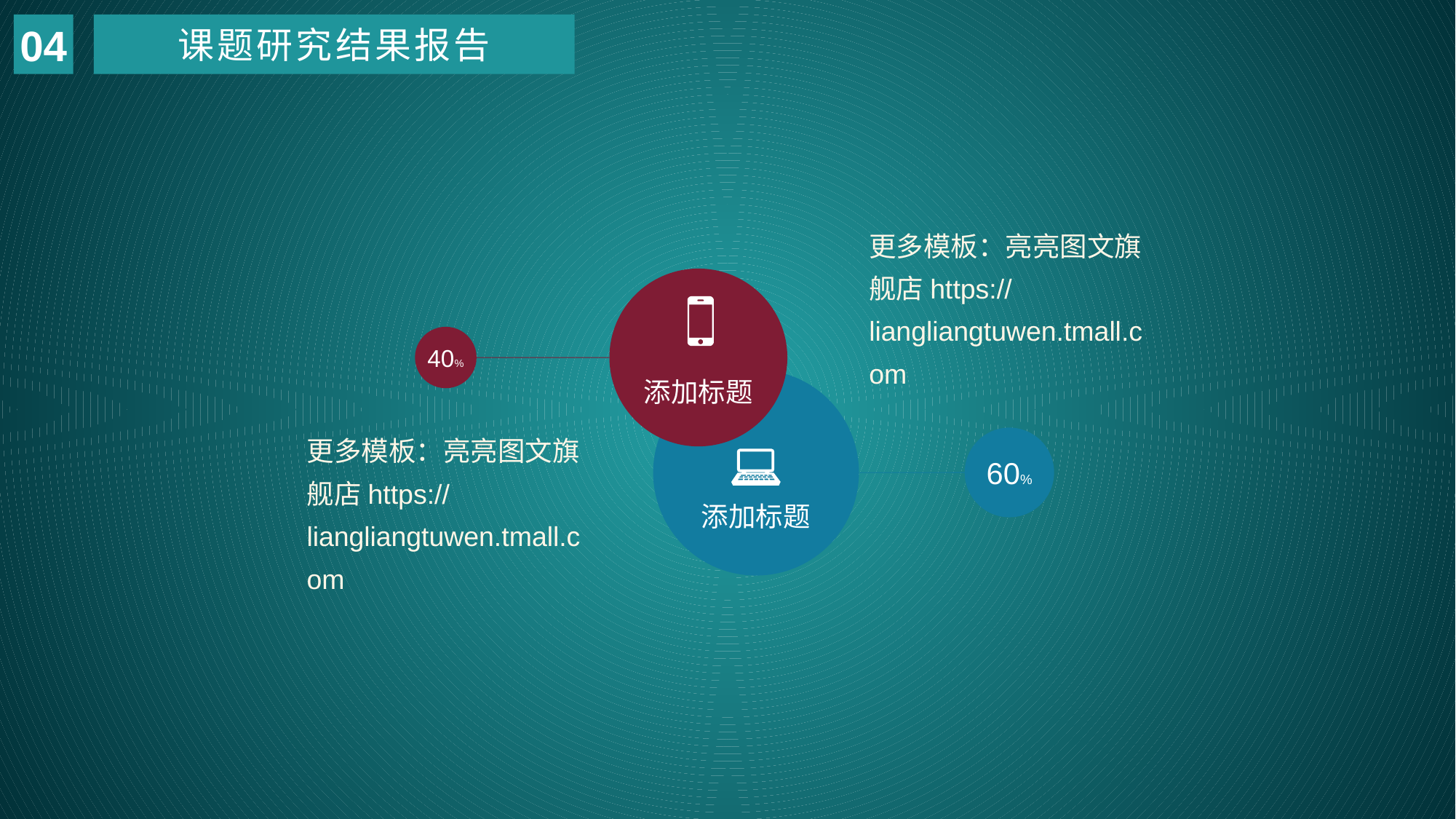

04
课题研究结果报告
更多模板：亮亮图文旗舰店https://liangliangtuwen.tmall.com
添加标题

40%
添加标题
更多模板：亮亮图文旗舰店https://liangliangtuwen.tmall.com
60%